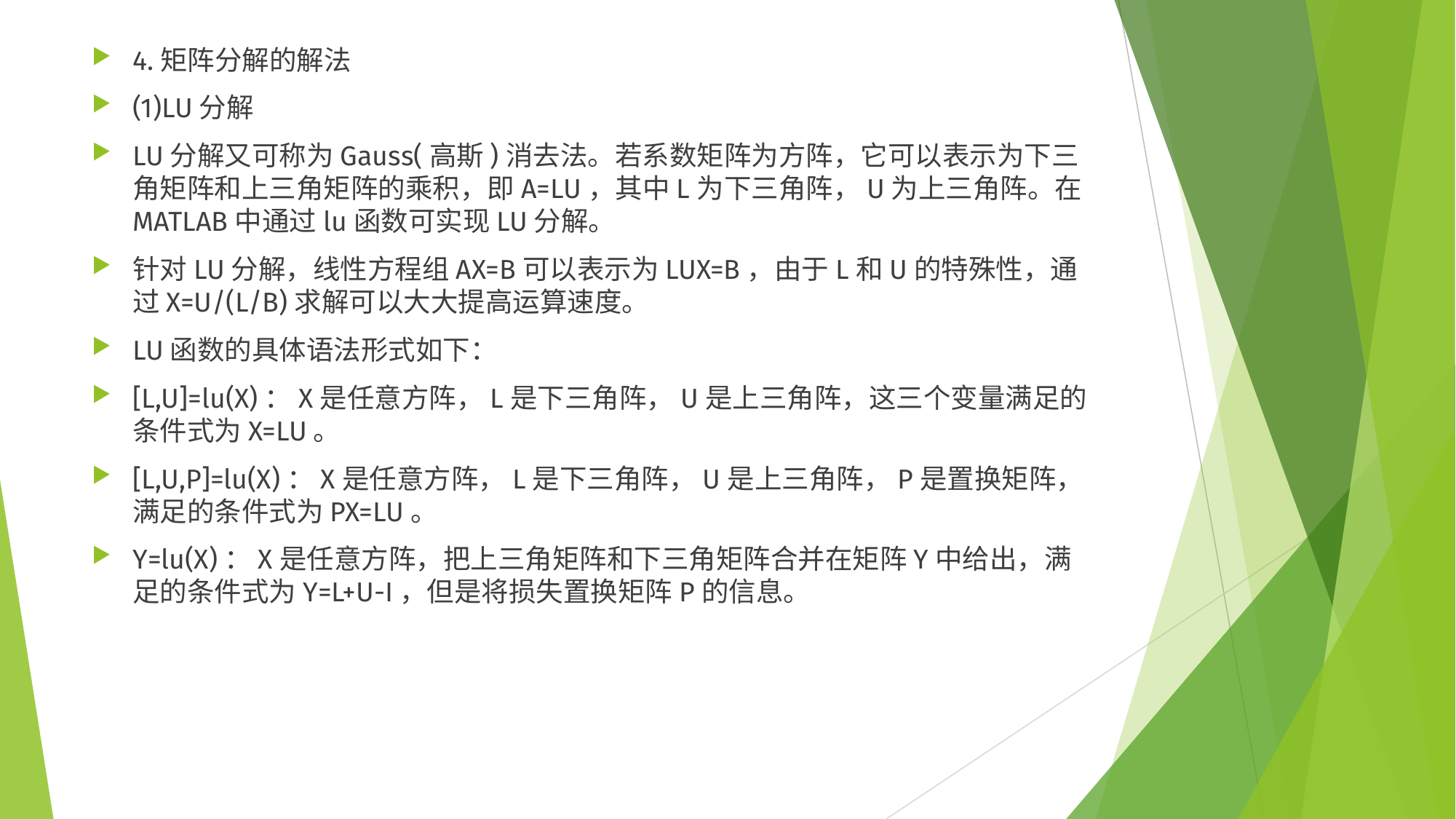

4.矩阵分解的解法
(1)LU分解
LU分解又可称为Gauss(高斯)消去法。若系数矩阵为方阵，它可以表示为下三角矩阵和上三角矩阵的乘积，即A=LU，其中L为下三角阵，U为上三角阵。在MATLAB中通过lu函数可实现LU分解。
针对LU分解，线性方程组AX=B可以表示为LUX=B，由于L和U的特殊性，通过X=U/(L/B)求解可以大大提高运算速度。
LU函数的具体语法形式如下：
[L,U]=lu(X)：X是任意方阵，L是下三角阵，U是上三角阵，这三个变量满足的条件式为X=LU。
[L,U,P]=lu(X)：X是任意方阵，L是下三角阵，U是上三角阵，P是置换矩阵，满足的条件式为PX=LU。
Y=lu(X)：X是任意方阵，把上三角矩阵和下三角矩阵合并在矩阵Y中给出，满足的条件式为Y=L+U-I，但是将损失置换矩阵P的信息。